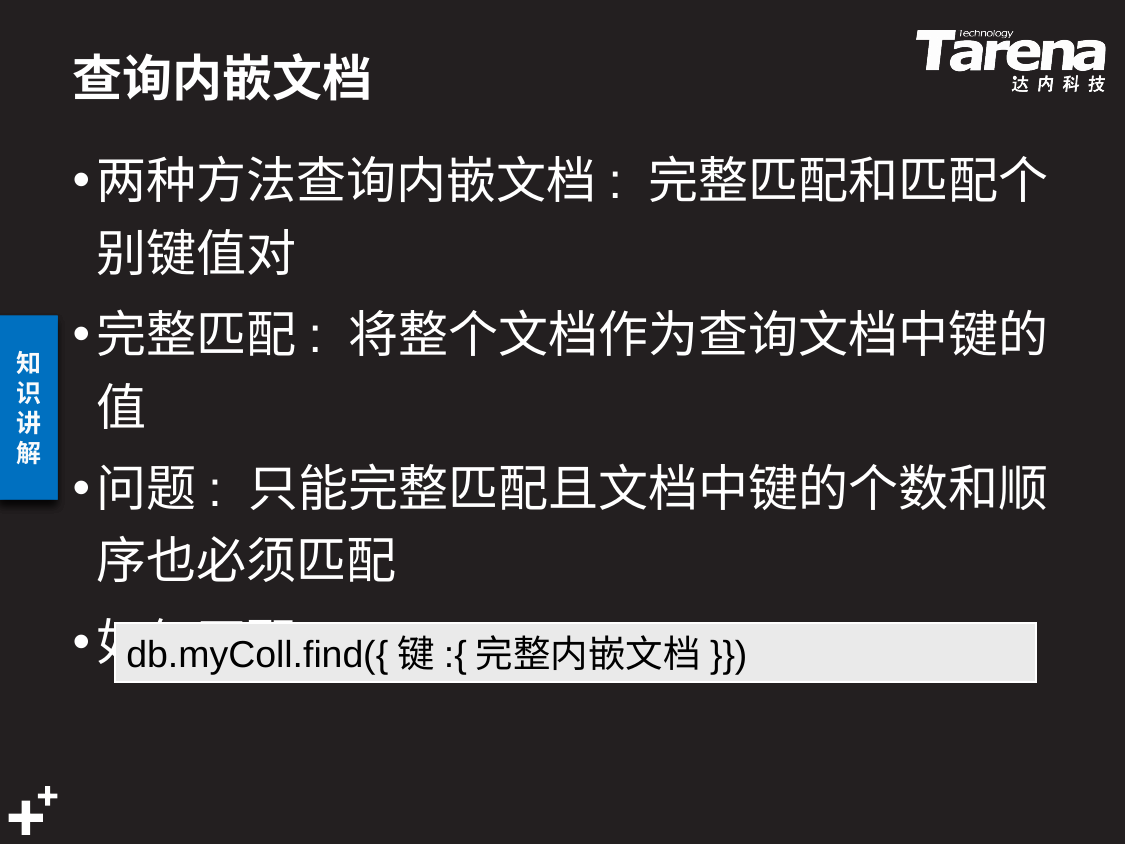

# 查询内嵌文档
两种方法查询内嵌文档: 完整匹配和匹配个别键值对
完整匹配: 将整个文档作为查询文档中键的值
问题: 只能完整匹配且文档中键的个数和顺序也必须匹配
如何匹配:
db.myColl.find({键:{完整内嵌文档}})